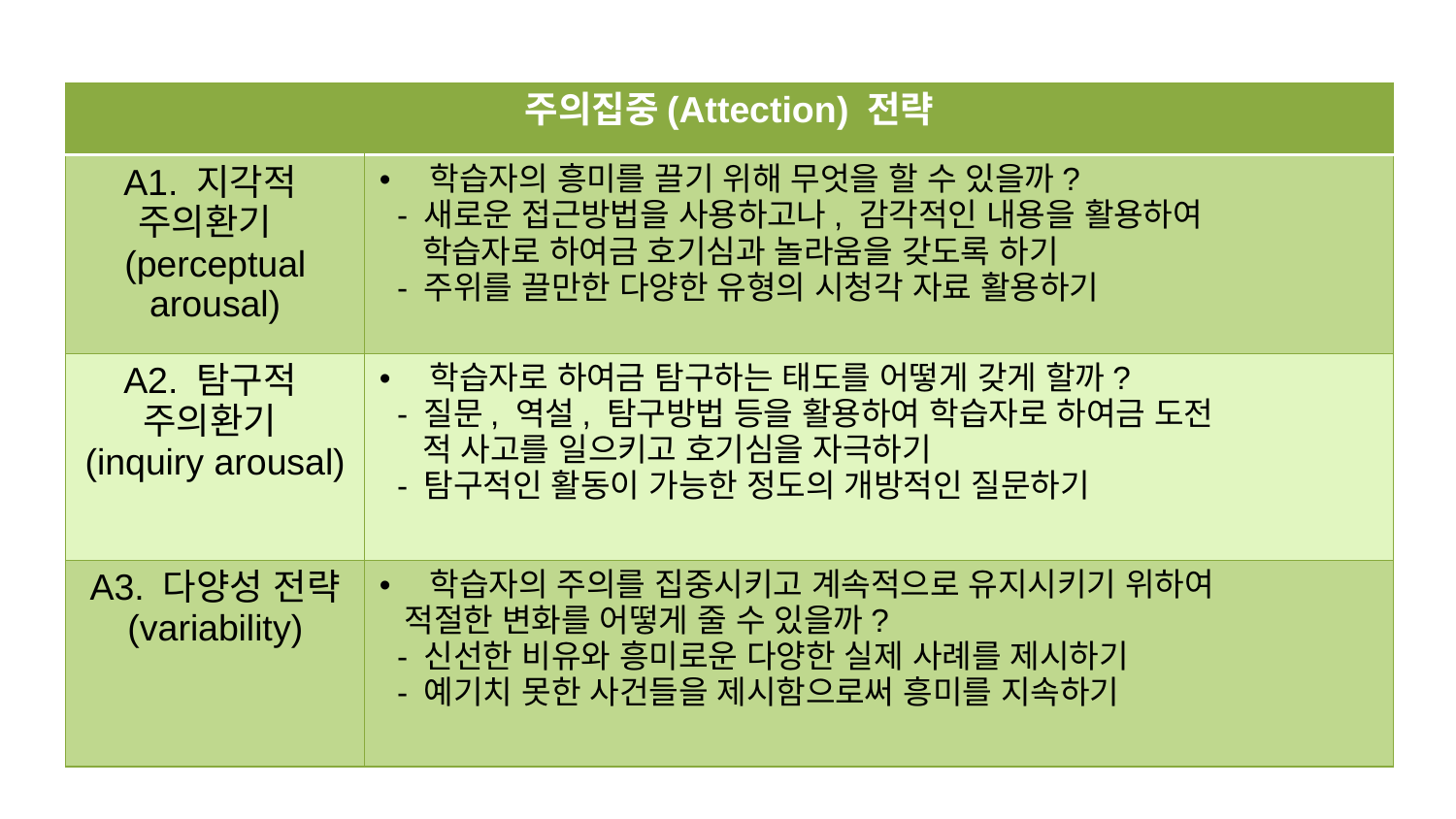

| 주의집중(Attection) 전략 |  |
| --- | --- |
| A1. 지각적 주의환기 (perceptual arousal) | 학습자의 흥미를 끌기 위해 무엇을 할 수 있을까? - 새로운 접근방법을 사용하고나, 감각적인 내용을 활용하여 학습자로 하여금 호기심과 놀라움을 갖도록 하기 - 주위를 끌만한 다양한 유형의 시청각 자료 활용하기 |
| A2. 탐구적 주의환기 (inquiry arousal) | 학습자로 하여금 탐구하는 태도를 어떻게 갖게 할까? - 질문, 역설, 탐구방법 등을 활용하여 학습자로 하여금 도전 적 사고를 일으키고 호기심을 자극하기 - 탐구적인 활동이 가능한 정도의 개방적인 질문하기 |
| A3. 다양성 전략 (variability) | 학습자의 주의를 집중시키고 계속적으로 유지시키기 위하여 적절한 변화를 어떻게 줄 수 있을까? - 신선한 비유와 흥미로운 다양한 실제 사례를 제시하기 - 예기치 못한 사건들을 제시함으로써 흥미를 지속하기 |